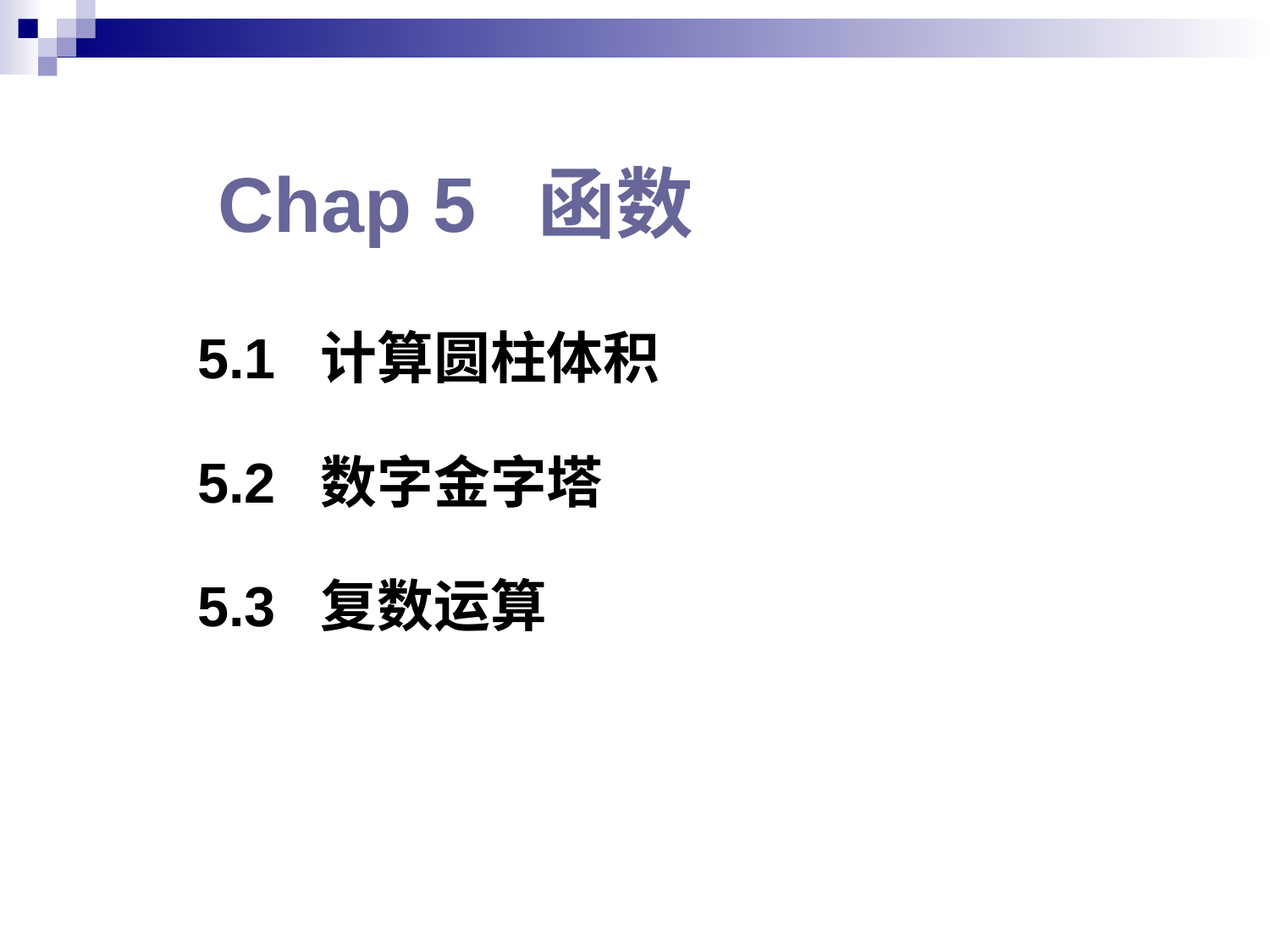

# Chap 5  函数
5.1  计算圆柱体积
5.2  数字金字塔
5.3  复数运算